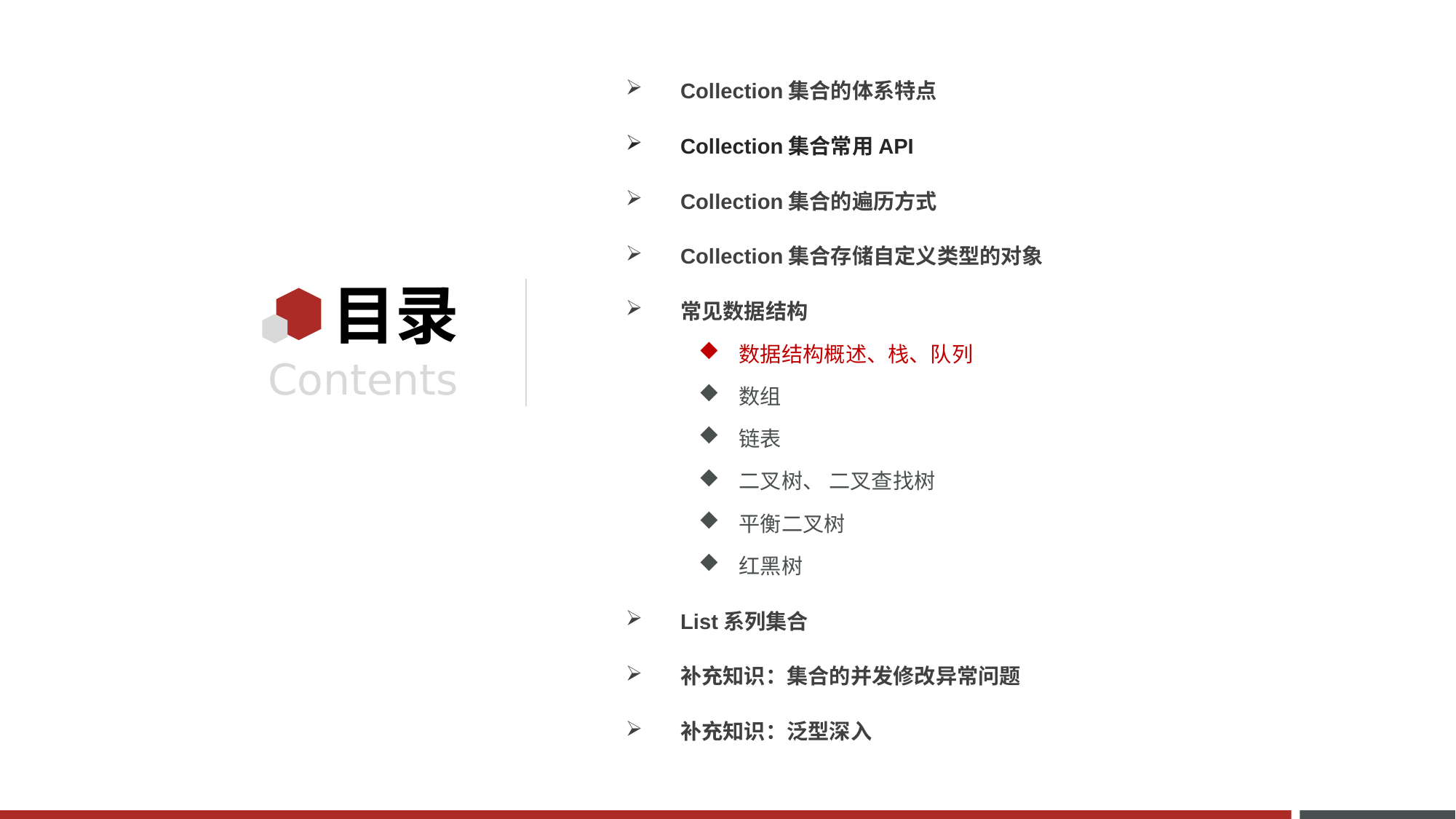

Collection集合的体系特点
Collection集合常用API
Collection集合的遍历方式
Collection集合存储自定义类型的对象
常见数据结构
   数据结构概述、栈、队列
   数组
   链表
   二叉树、 二叉查找树
   平衡二叉树
   红黑树
List系列集合
补充知识：集合的并发修改异常问题
补充知识：泛型深入